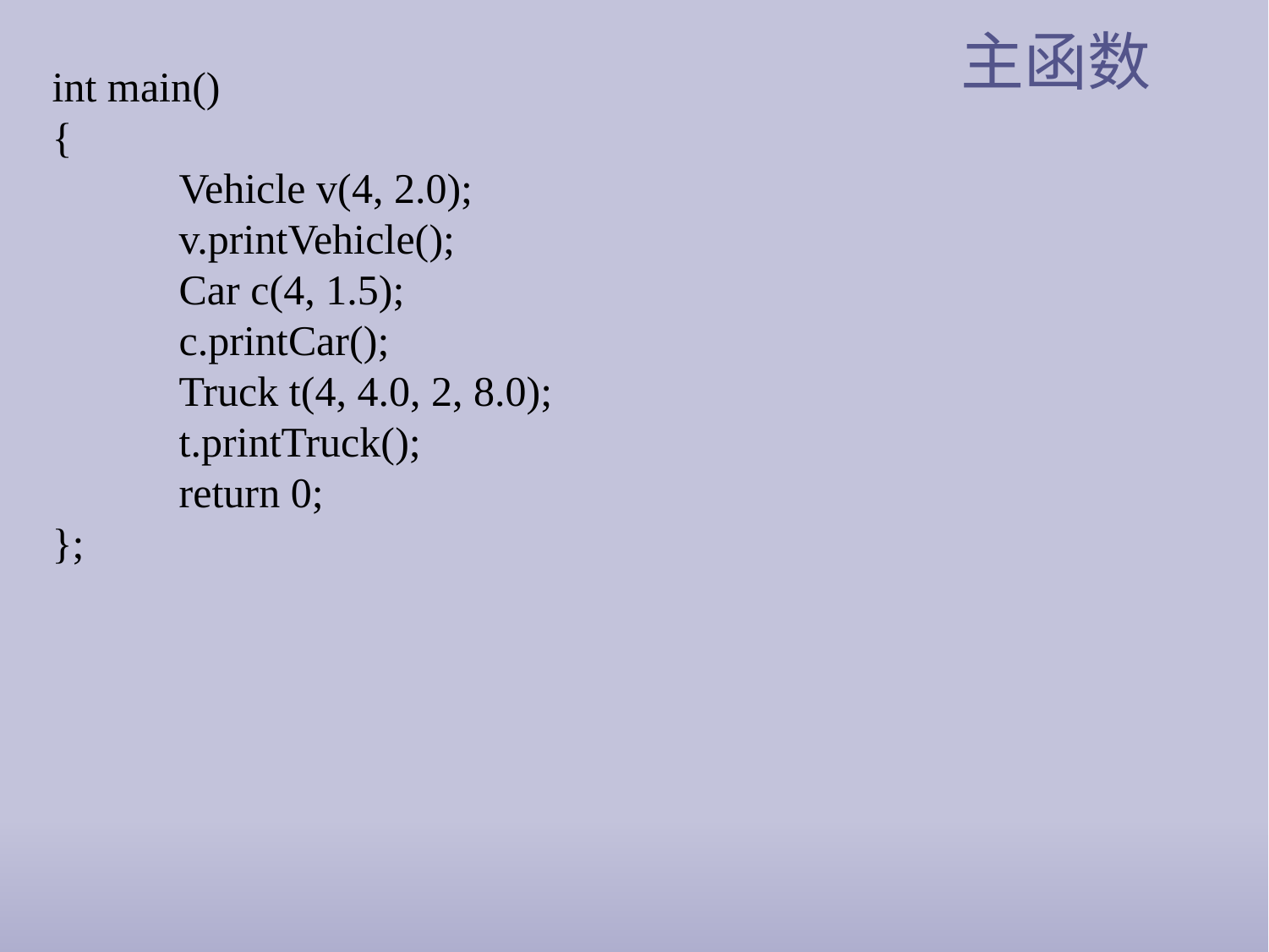

int main()
{
	Vehicle v(4, 2.0);
	v.printVehicle();
	Car c(4, 1.5);
	c.printCar();
	Truck t(4, 4.0, 2, 8.0);
	t.printTruck();
	return 0;
};

# 主函数